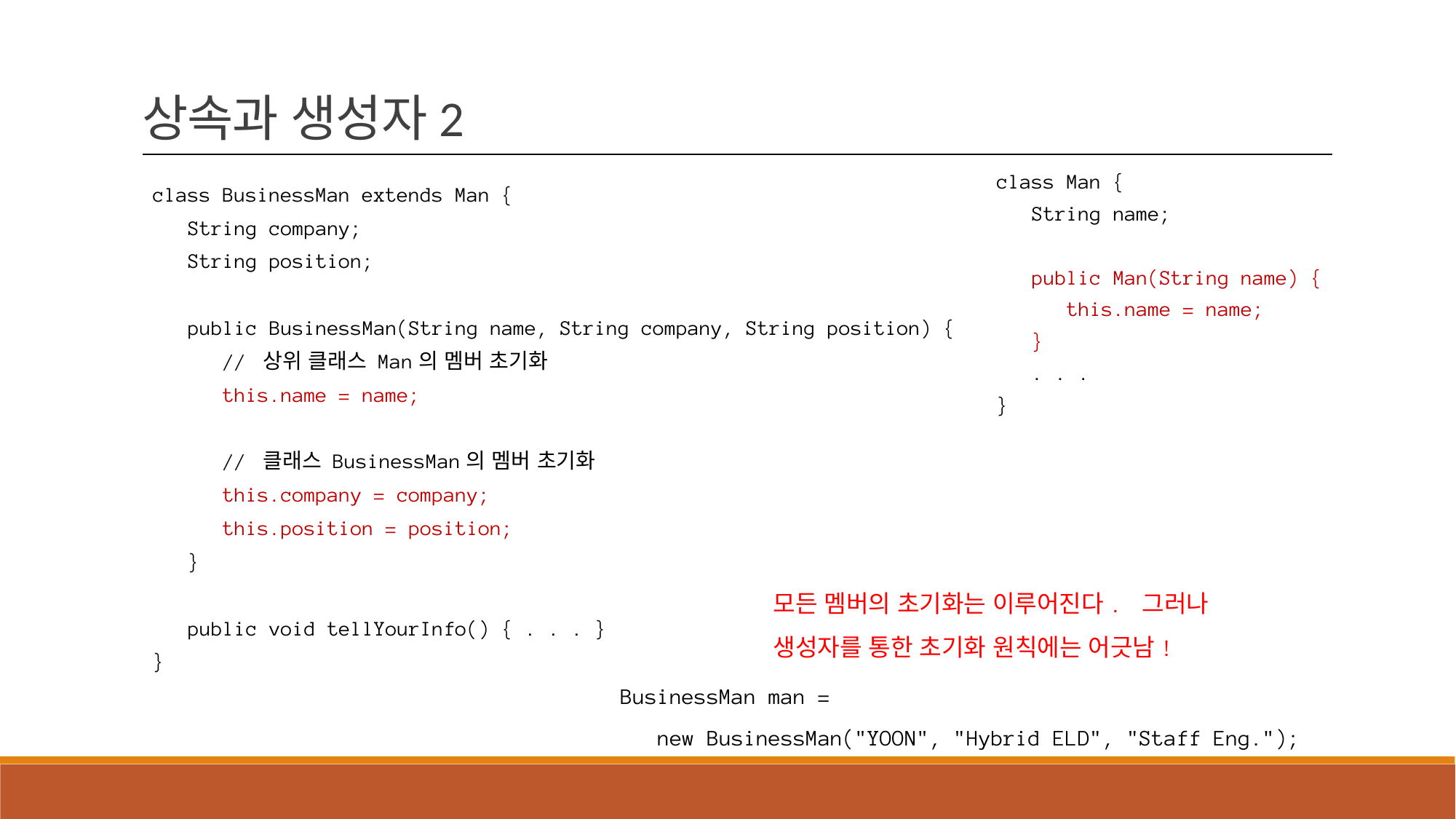

상속과 생성자2
class Man {
   String name;

   public Man(String name) {
      this.name = name;
   }
   . . .
}
class BusinessMan extends Man {
   String company;
   String position;

   public BusinessMan(String name, String company, String position) {
      // 상위 클래스 Man의 멤버 초기화
      this.name = name;

      // 클래스 BusinessMan의 멤버 초기화
      this.company = company;
      this.position = position;
   }

   public void tellYourInfo() { . . . }
}
모든 멤버의 초기화는 이루어진다. 그러나
생성자를 통한 초기화 원칙에는 어긋남!
BusinessMan man =
   new BusinessMan("YOON", "Hybrid ELD", "Staff Eng.");